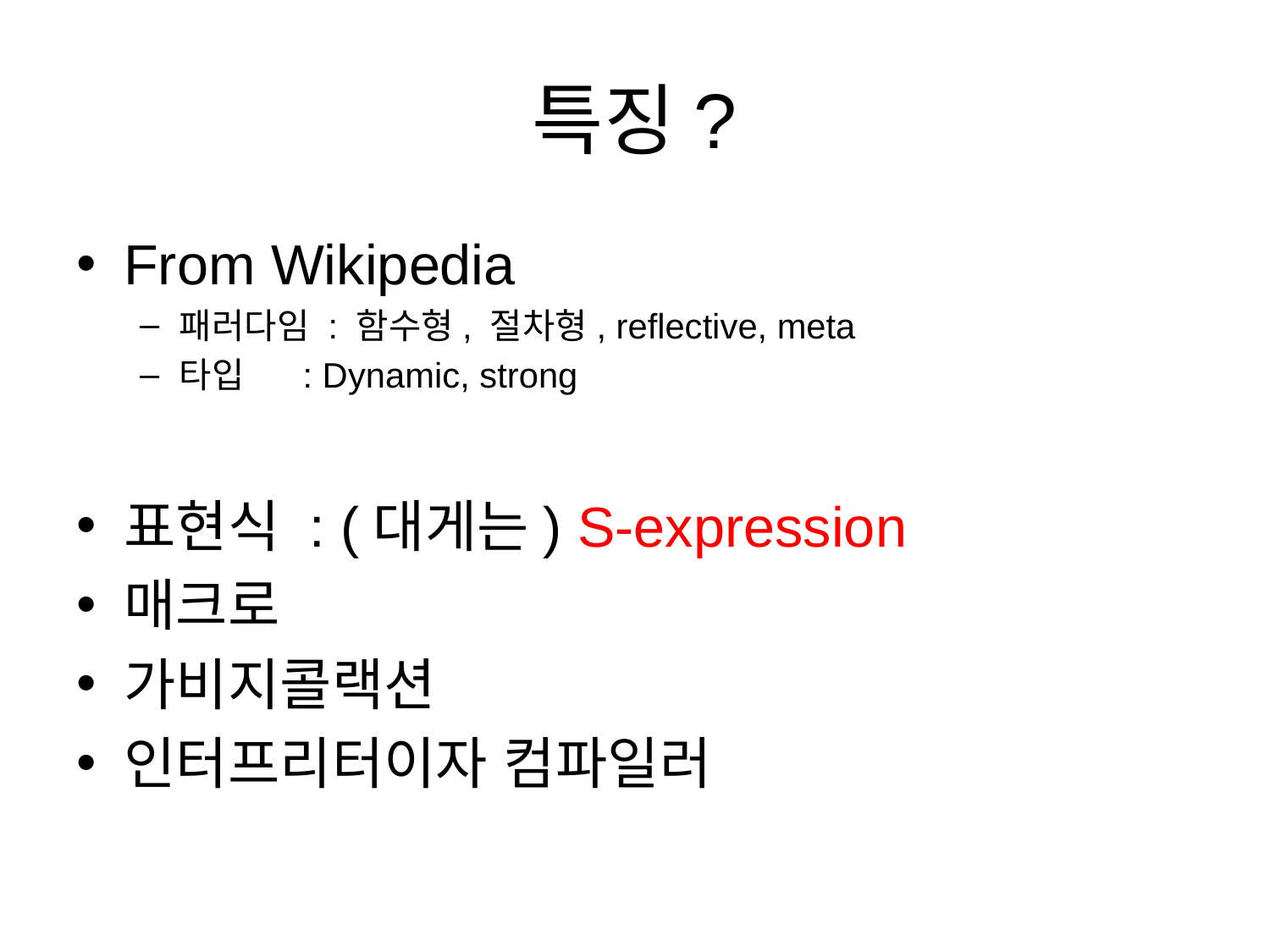

# 특징?
From Wikipedia
패러다임 : 함수형, 절차형, reflective, meta
타입     : Dynamic, strong

표현식 : (대게는) S-expression
매크로
가비지콜랙션
인터프리터이자 컴파일러